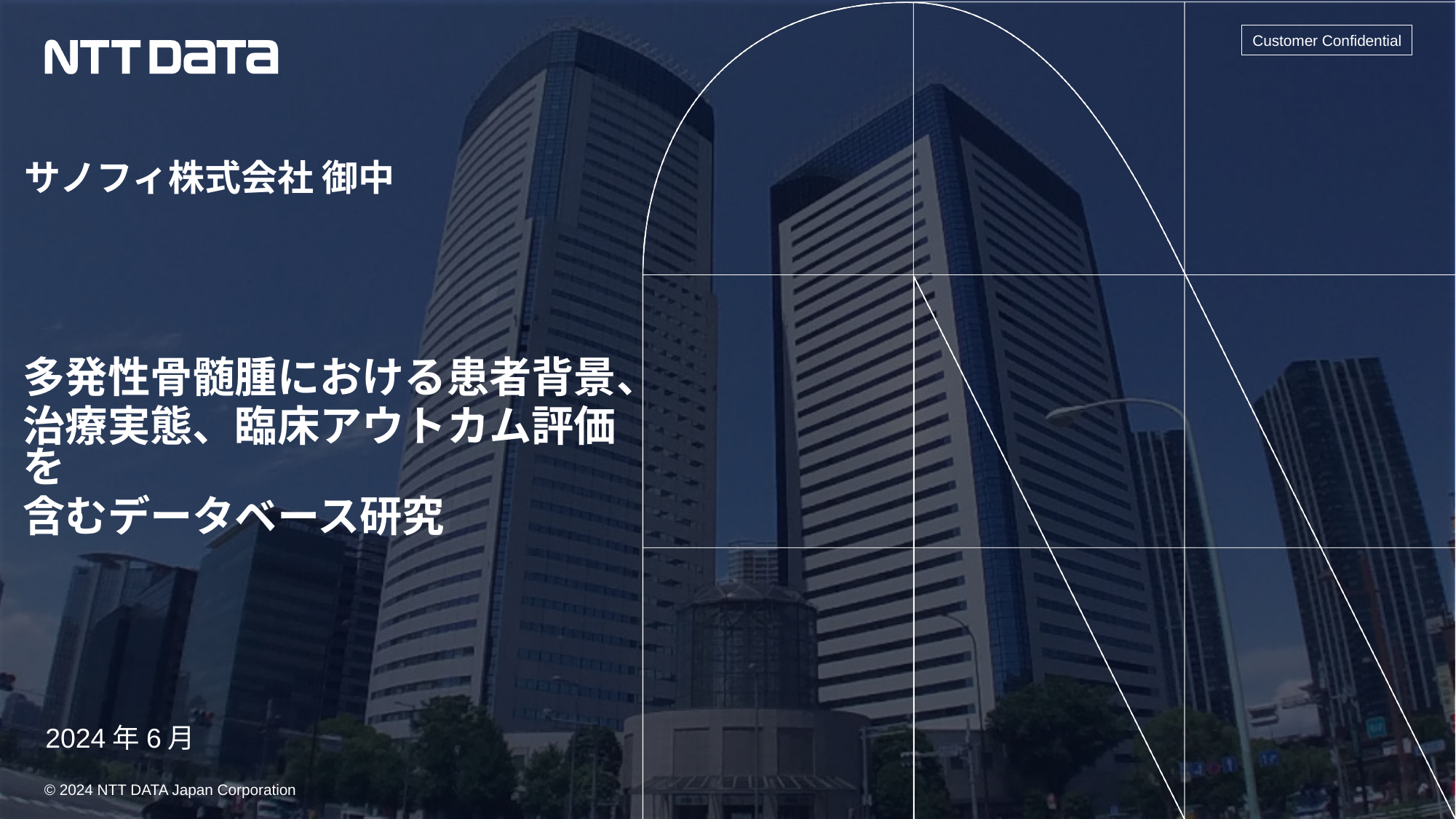

Customer Confidential
# サノフィ株式会社 御中
多発性骨髄腫における患者背景、
治療実態、臨床アウトカム評価を
含むデータベース研究
2024年6月